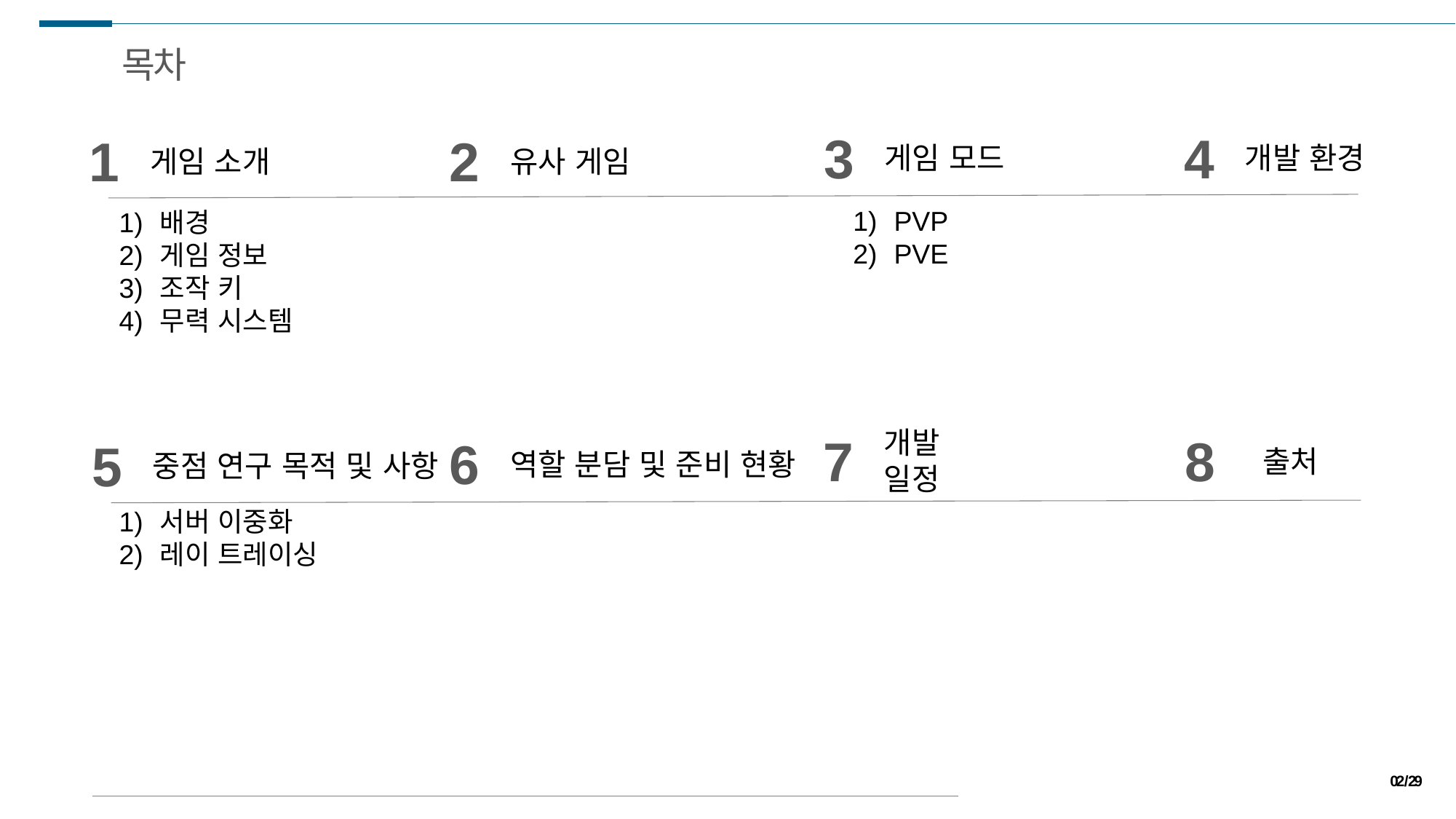

목차
4
개발 환경
3
게임 모드
1
게임 소개
2
유사 게임
PVP
PVE
배경
게임 정보
조작 키
무력 시스템
6
역할 분담 및 준비 현황
7
개발 일정
8
출처
5
중점 연구 목적 및 사항
서버 이중화
레이 트레이싱
02 / 29